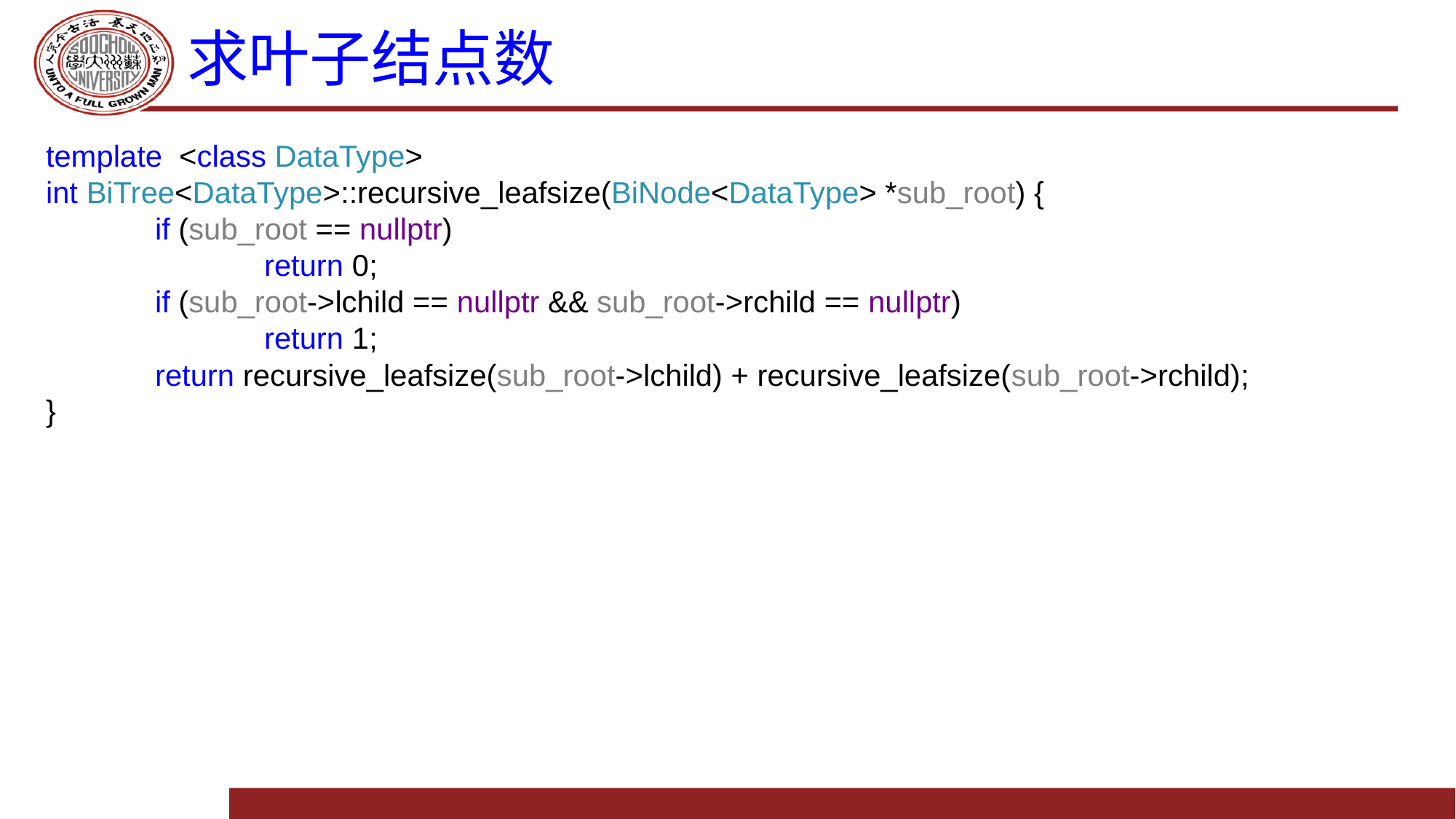

# 求叶子结点数
template  <class DataType>
int BiTree<DataType>::recursive_leafsize(BiNode<DataType> *sub_root) {
	if (sub_root == nullptr)
		return 0;
	if (sub_root->lchild == nullptr && sub_root->rchild == nullptr)
		return 1;
	return recursive_leafsize(sub_root->lchild) + recursive_leafsize(sub_root->rchild);
}